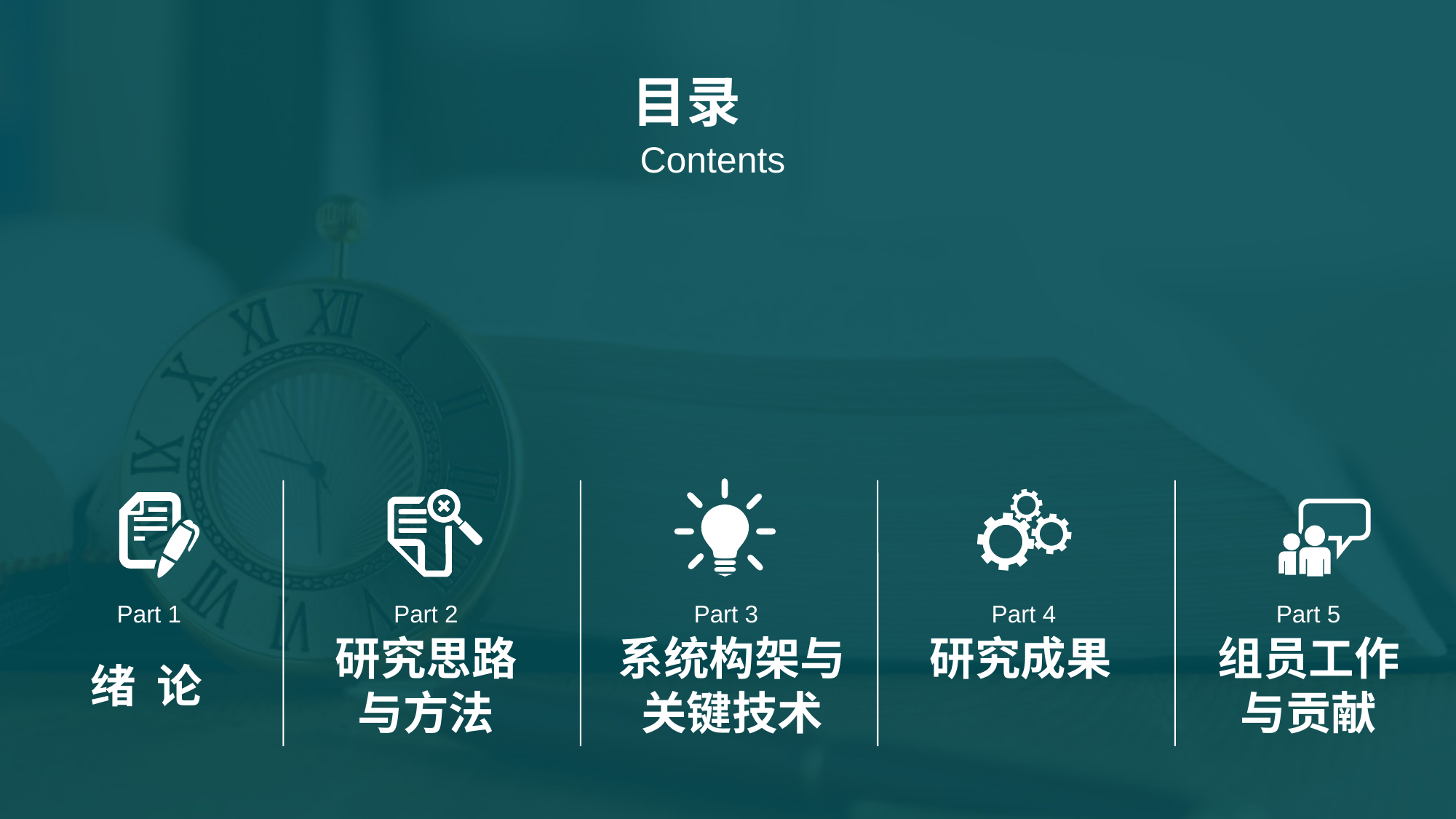

目录
Contents

Part 1
Part 2
Part 3
Part 4
Part 5
研究思路与方法
系统构架与关键技术
研究成果
组员工作与贡献
绪  论